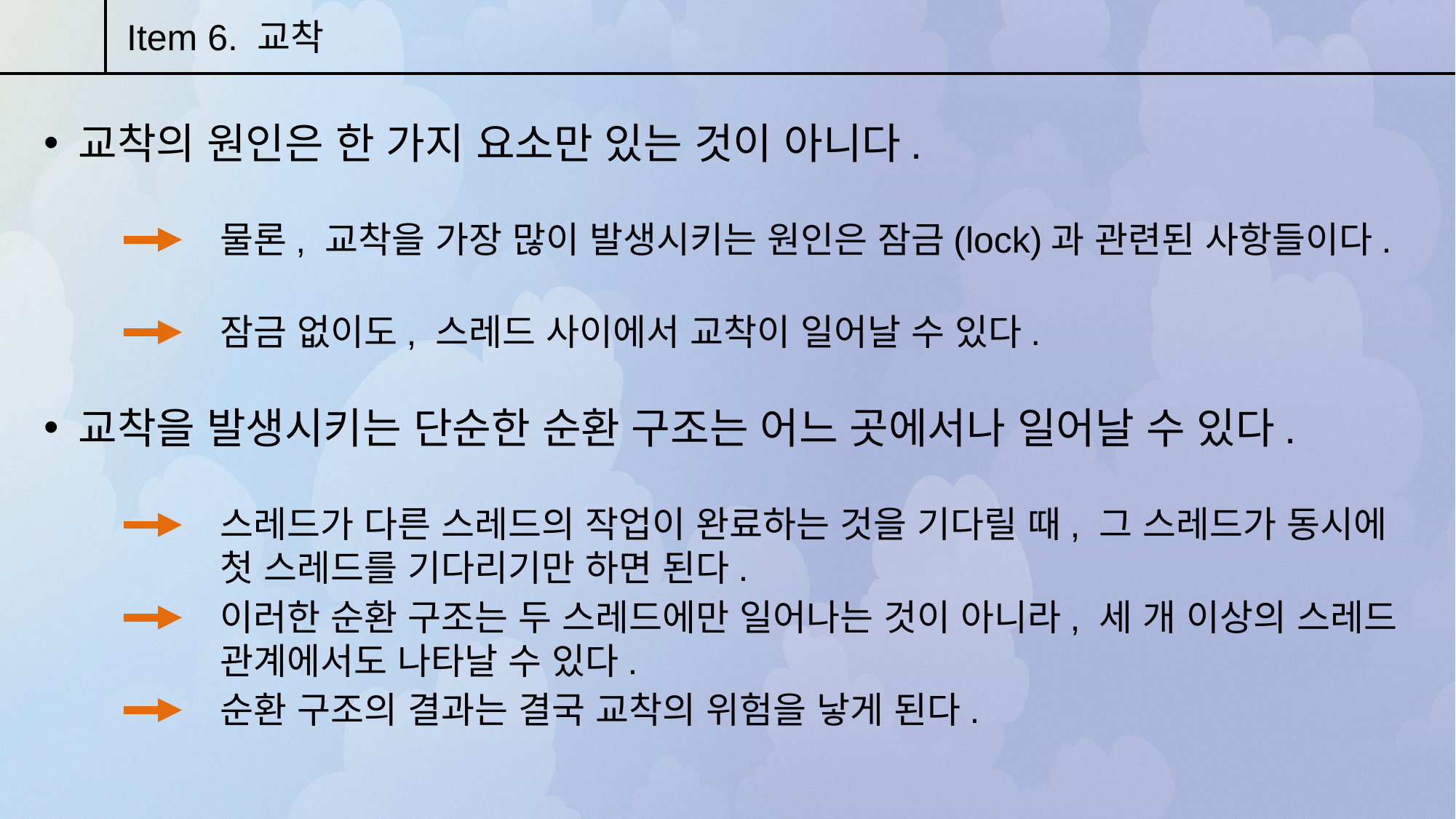

Item 6. 교착
교착의 원인은 한 가지 요소만 있는 것이 아니다.
물론, 교착을 가장 많이 발생시키는 원인은 잠금(lock)과 관련된 사항들이다.
잠금 없이도, 스레드 사이에서 교착이 일어날 수 있다.
교착을 발생시키는 단순한 순환 구조는 어느 곳에서나 일어날 수 있다.
스레드가 다른 스레드의 작업이 완료하는 것을 기다릴 때, 그 스레드가 동시에 첫 스레드를 기다리기만 하면 된다.
이러한 순환 구조는 두 스레드에만 일어나는 것이 아니라, 세 개 이상의 스레드 관계에서도 나타날 수 있다.
순환 구조의 결과는 결국 교착의 위험을 낳게 된다.